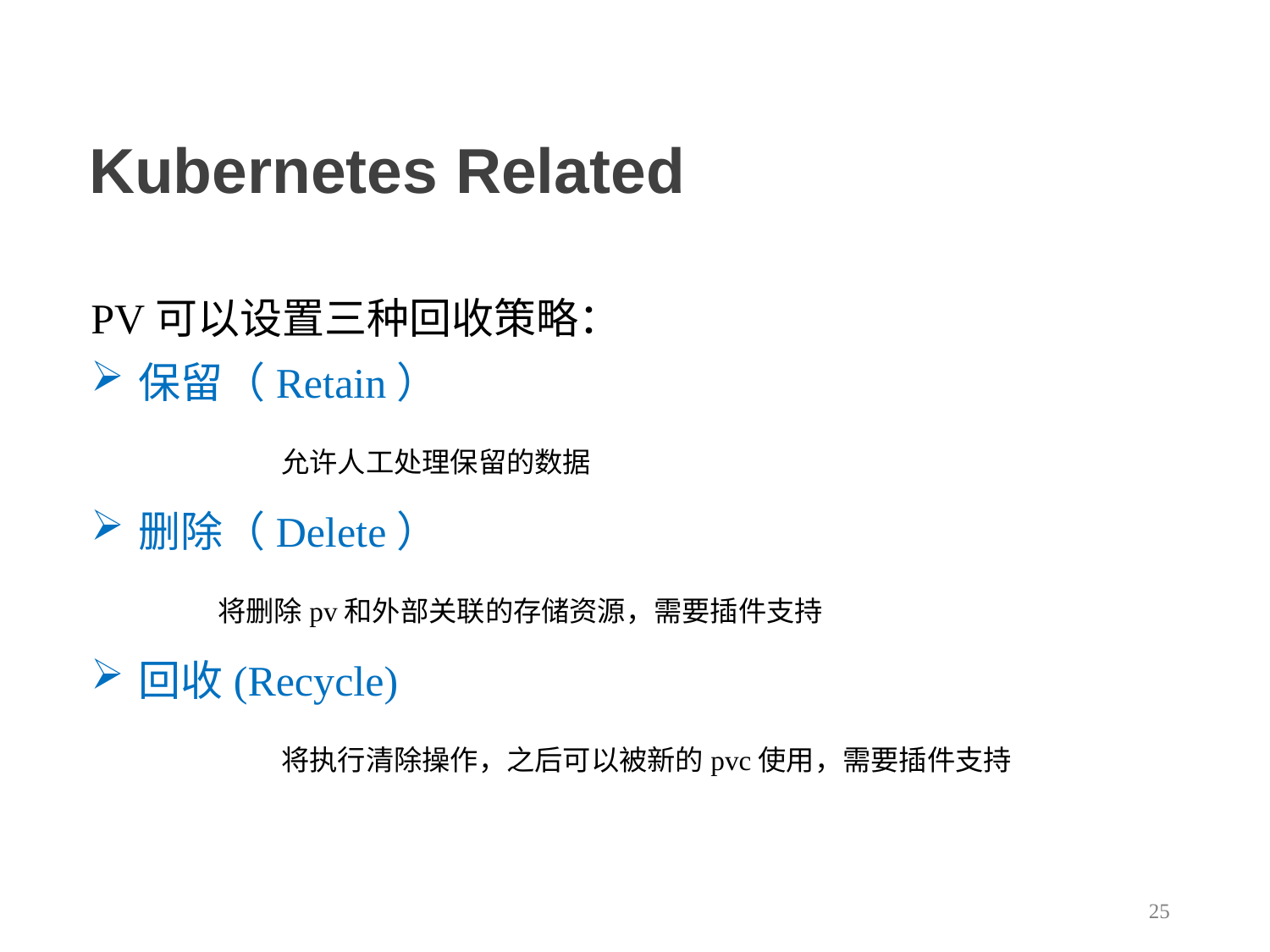

Kubernetes Related
PV可以设置三种回收策略：
保留（Retain）
	允许人工处理保留的数据
删除（Delete）
	将删除pv和外部关联的存储资源，需要插件支持
回收(Recycle)
	将执行清除操作，之后可以被新的pvc使用，需要插件支持
25